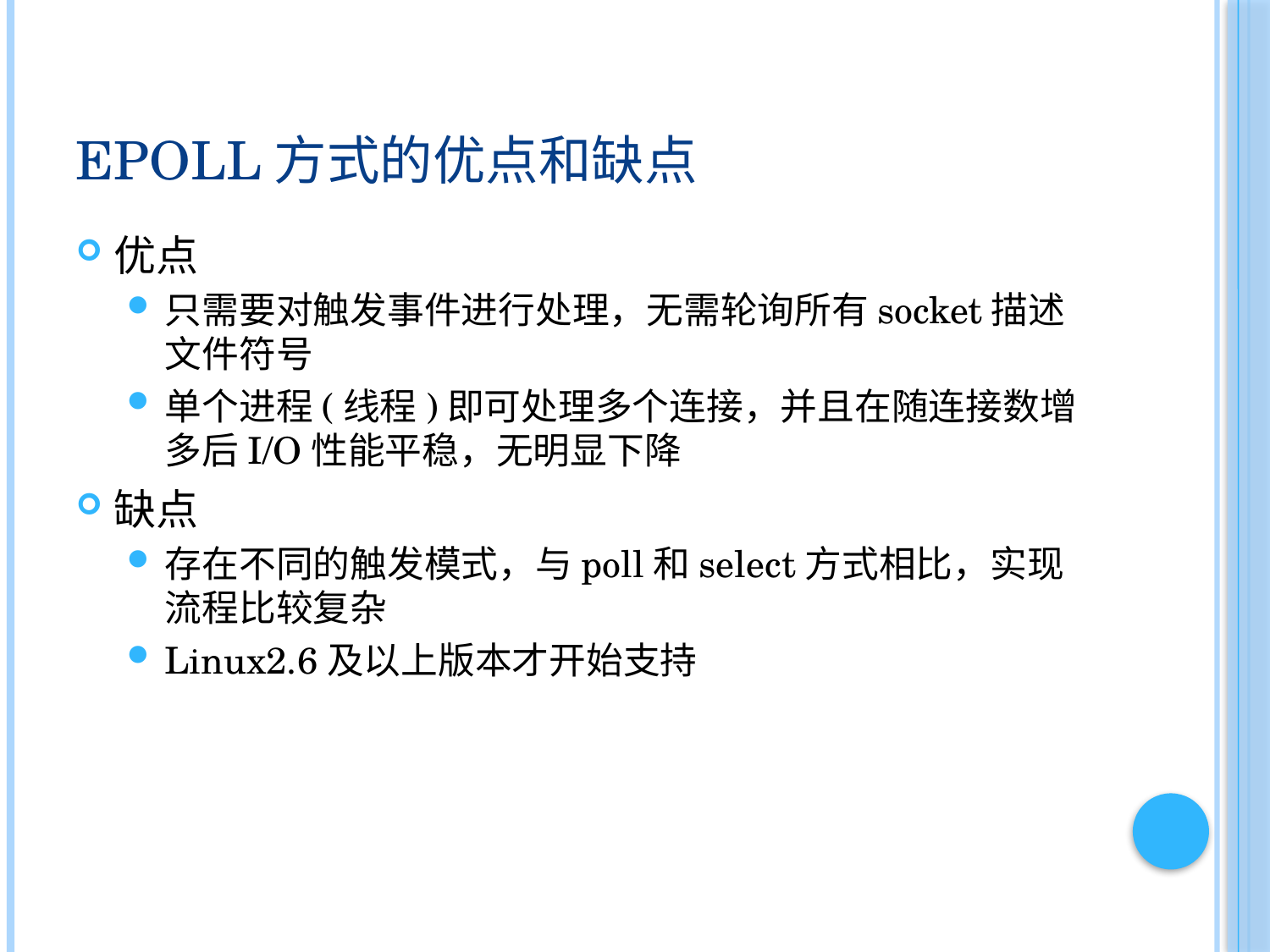

# epoll方式的优点和缺点
优点
只需要对触发事件进行处理，无需轮询所有socket描述文件符号
单个进程(线程)即可处理多个连接，并且在随连接数增多后I/O性能平稳，无明显下降
缺点
存在不同的触发模式，与poll和select方式相比，实现流程比较复杂
Linux2.6及以上版本才开始支持